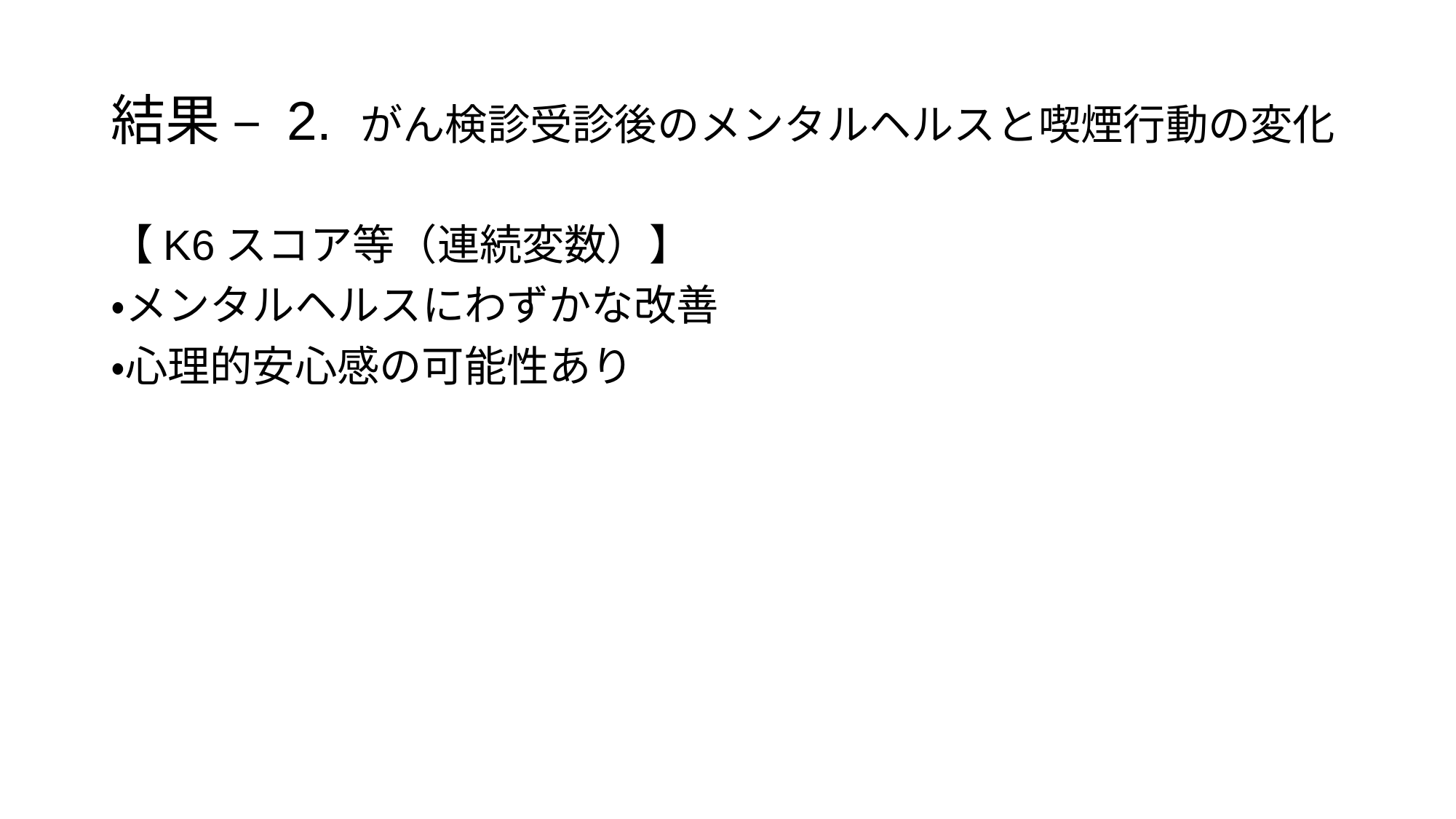

# 結果 – 2. がん検診受診後のメンタルヘルスと喫煙行動の変化
【K6スコア等（連続変数）】
・メンタルヘルスにわずかな改善
・心理的安心感の可能性あり